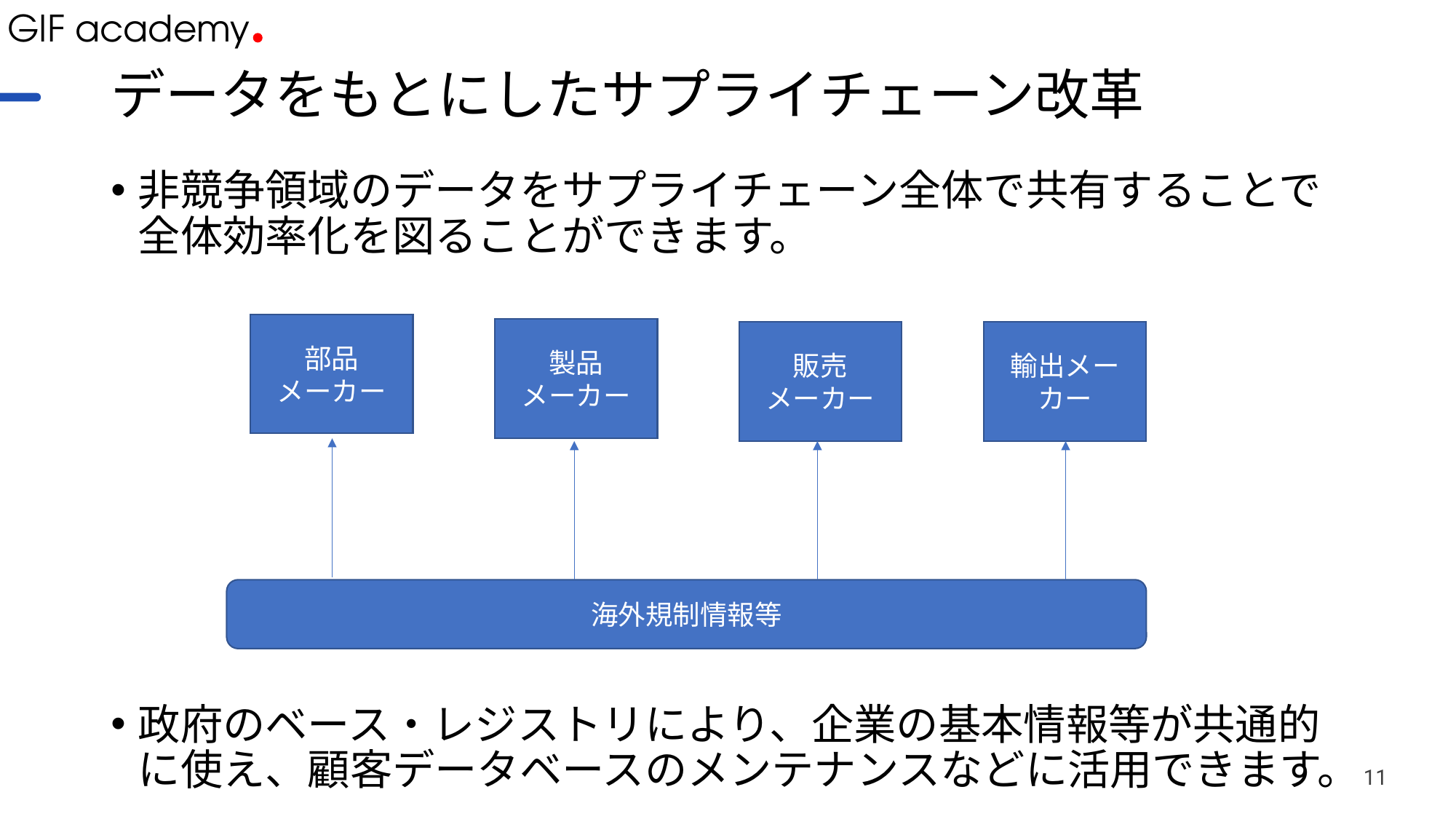

# データをもとにしたサプライチェーン改革
非競争領域のデータをサプライチェーン全体で共有することで全体効率化を図ることができます。

政府のベース・レジストリにより、企業の基本情報等が共通的に使え、顧客データベースのメンテナンスなどに活用できます。

部品
メーカー
製品
メーカー
販売
メーカー
輸出メーカー
海外規制情報等
11